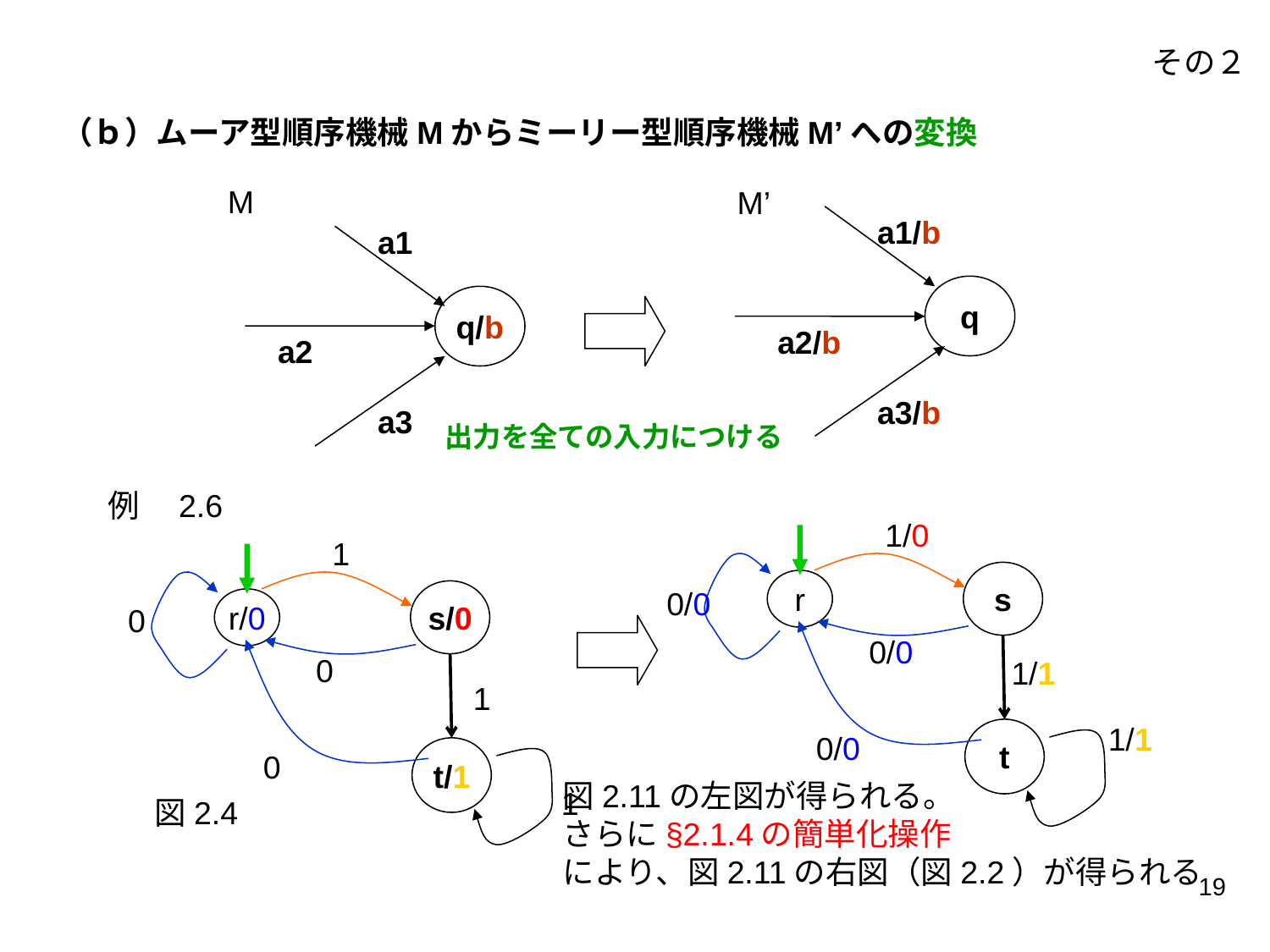

その２
（ｂ）ムーア型順序機械Mからミーリー型順序機械M’への変換
M
M’

a1/b

a2/b

a3/b
a1

q
q/b

a2

a3
出力を全ての入力につける
例　2.6
1/0

1

s

r

0/0
s/0
r/0
0

0/0

0
1/1

1

1/1
t
0/0

t/1
0

図2.11の左図が得られる。
さらに§2.1.4の簡単化操作
により、図2.11の右図（図2.2）が得られる
1
図2.4
19